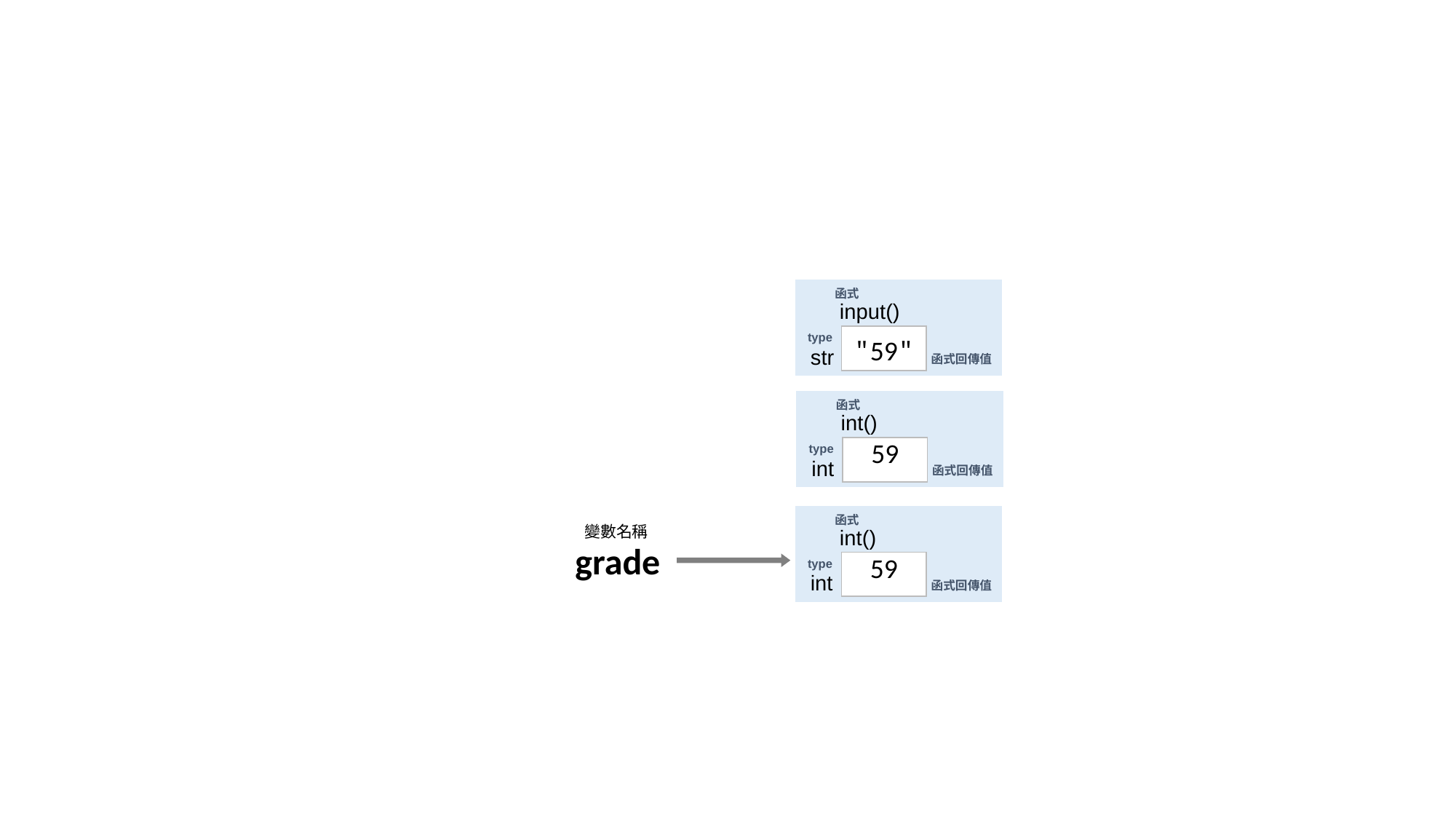

函式
input()
type
str
| "59" |
| --- |
函式回傳值

函式
int()
type
int
| 59 |
| --- |
函式回傳值

函式
int()
變數名稱
grade
type
int
| 59 |
| --- |

函式回傳值